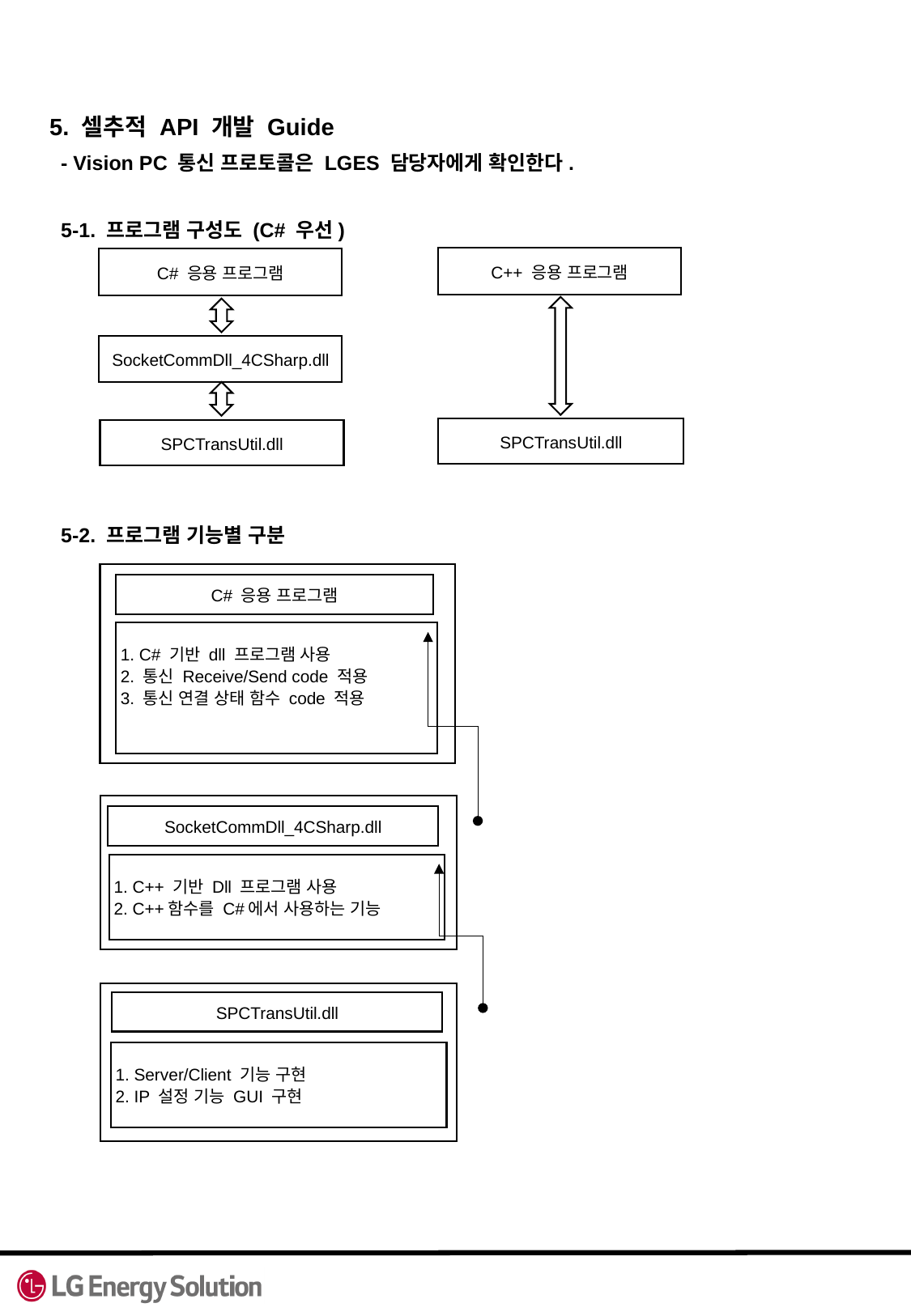

5. 셀추적 API 개발 Guide
  - Vision PC 통신 프로토콜은 LGES 담당자에게 확인한다.

  5-1. 프로그램 구성도 (C# 우선)

  5-2. 프로그램 기능별 구분

C++ 응용 프로그램
C# 응용 프로그램

SocketCommDll_4CSharp.dll

SPCTransUtil.dll
SPCTransUtil.dll

C# 응용 프로그램

 1. C# 기반 dll 프로그램 사용
 2. 통신 Receive/Send code 적용
 3. 통신 연결 상태 함수 code 적용

SocketCommDll_4CSharp.dll

 1. C++ 기반 Dll 프로그램 사용
 2. C++함수를 C#에서 사용하는 기능

SPCTransUtil.dll

 1. Server/Client 기능 구현
 2. IP 설정 기능 GUI 구현